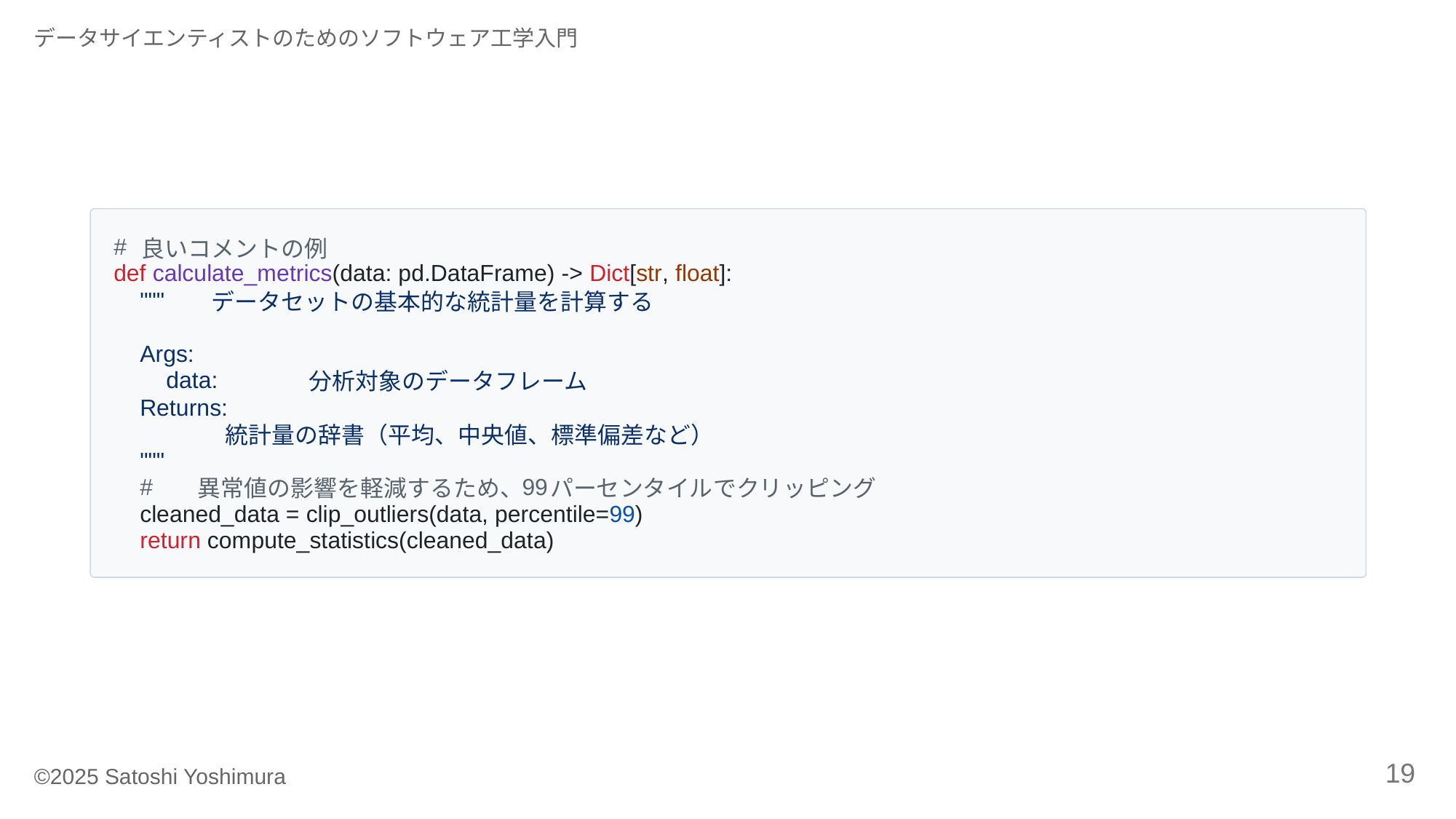

データサイエンティストのためのソフトウェア⼯学⼊⾨

#
良いコメントの例
def calculate_metrics(data: pd.DataFrame) -> Dict[str, float]:
    """
データセットの基本的な統計量を計算する
    Args:
        data:
分析対象のデータフレーム
    Returns:

統計量の辞書（平均、中央値、標準偏差など）
    """
    #
99
異常値の影響を軽減するため、
パーセンタイルでクリッピング
    cleaned_data = clip_outliers(data, percentile=99)
    return compute_statistics(cleaned_data)
19
©2025 Satoshi Yoshimura